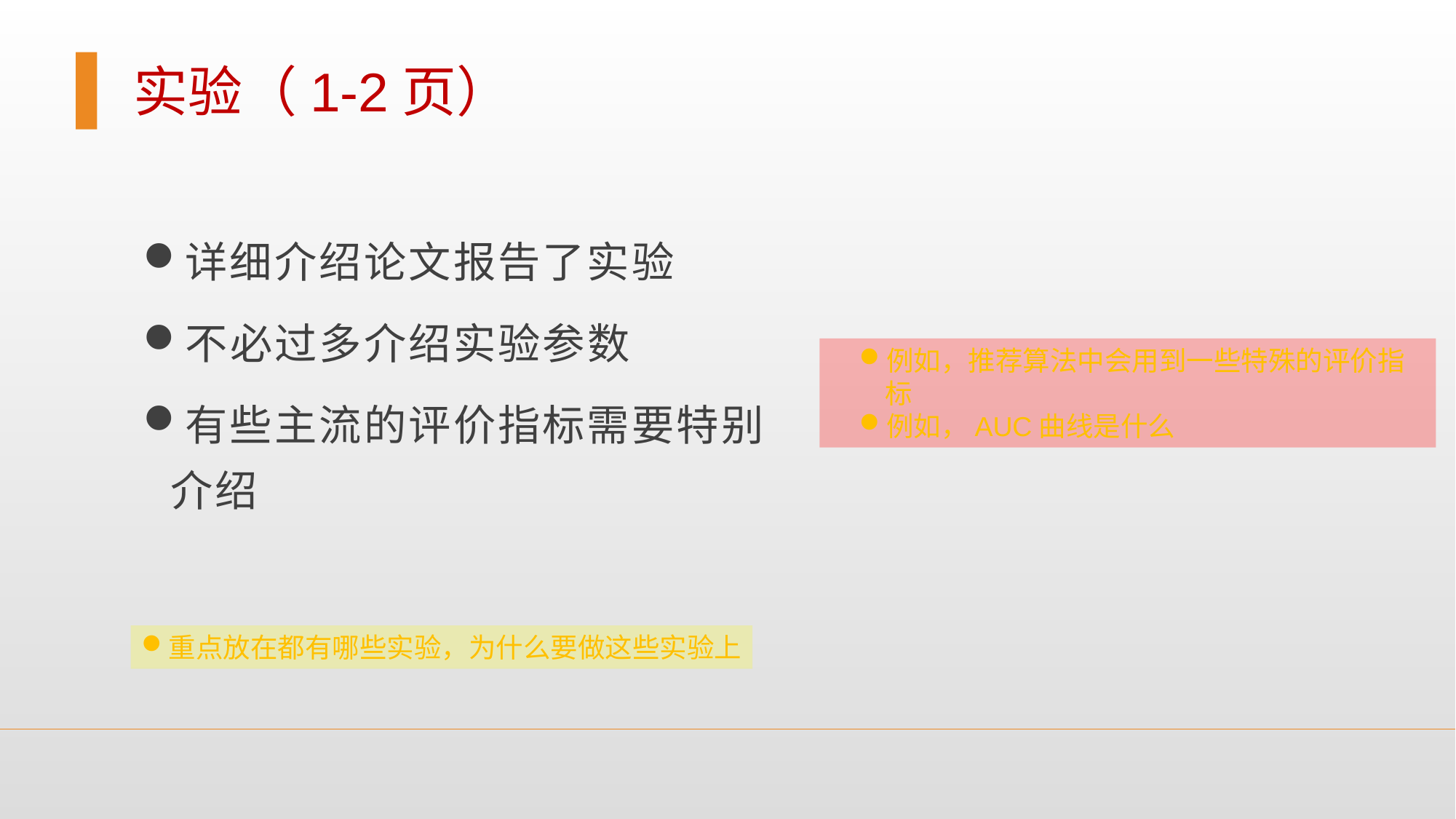

实验（1-2页）
详细介绍论文报告了实验
不必过多介绍实验参数
有些主流的评价指标需要特别介绍

例如，推荐算法中会用到一些特殊的评价指标
例如，AUC曲线是什么
重点放在都有哪些实验，为什么要做这些实验上